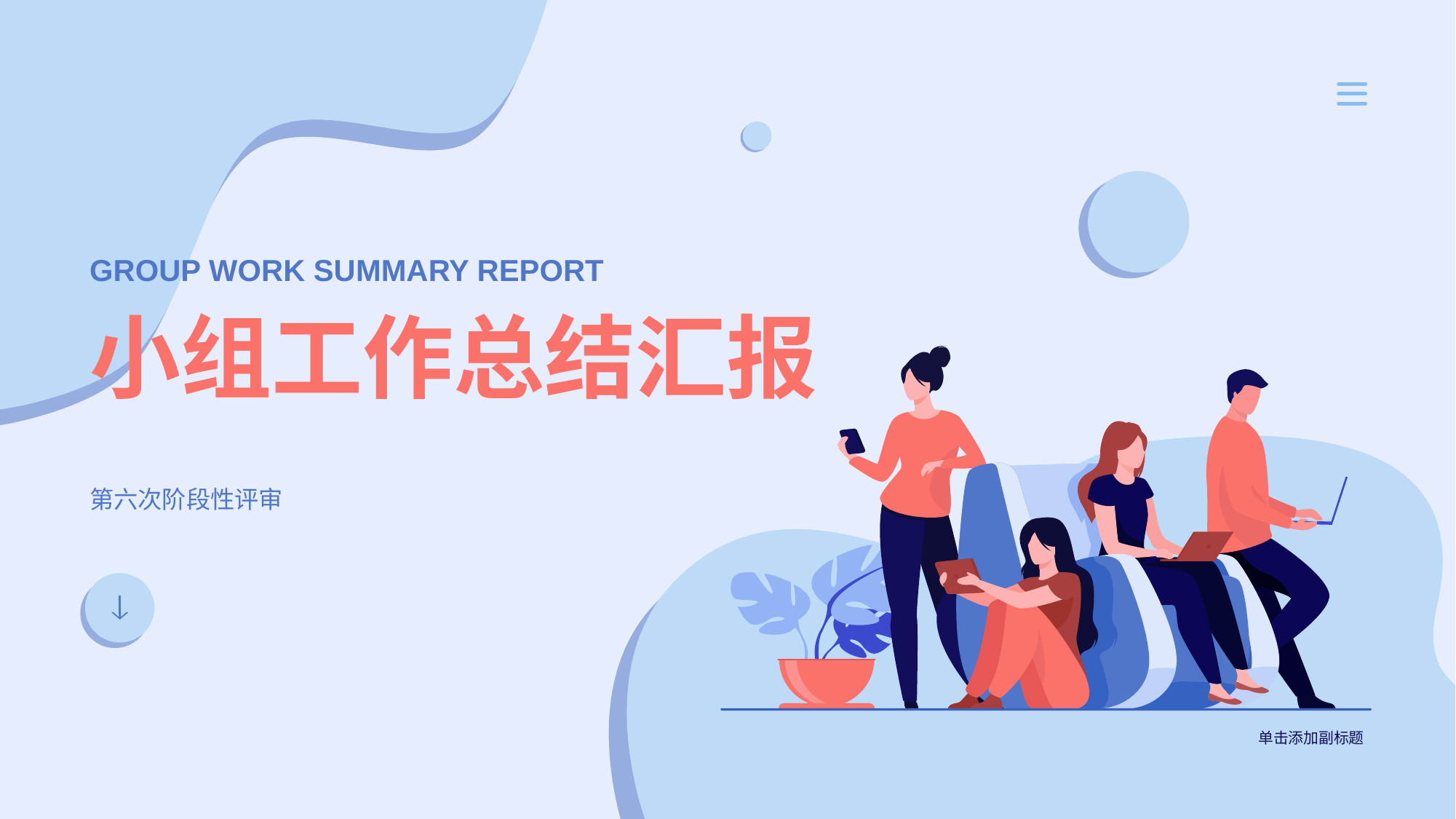

GROUP WORK SUMMARY REPORT
# 小组工作总结汇报
第六次阶段性评审

单击添加副标题